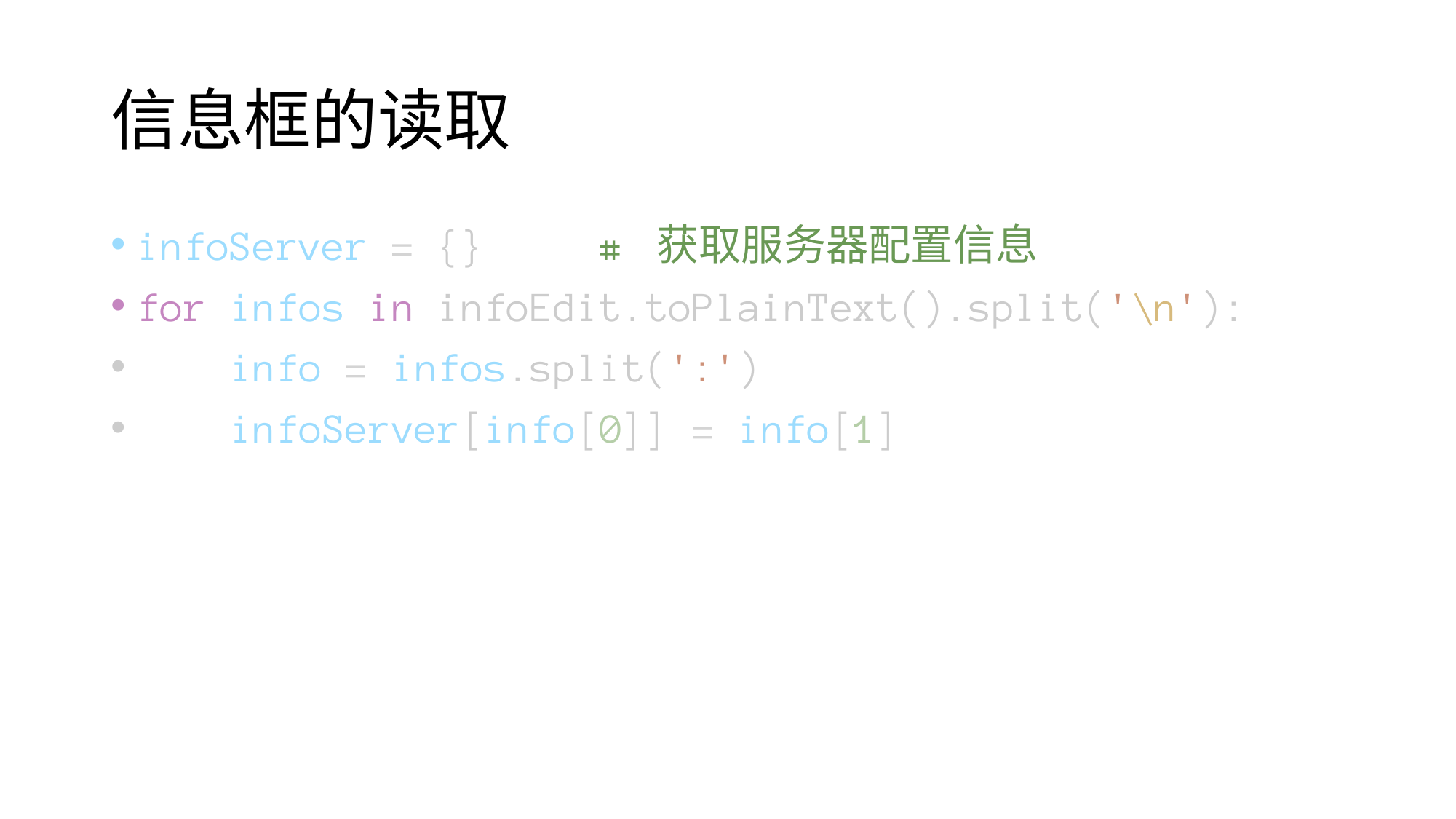

# 信息框的读取
infoServer = {}     # 获取服务器配置信息
for infos in infoEdit.toPlainText().split('\n'):
    info = infos.split(':')
    infoServer[info[0]] = info[1]